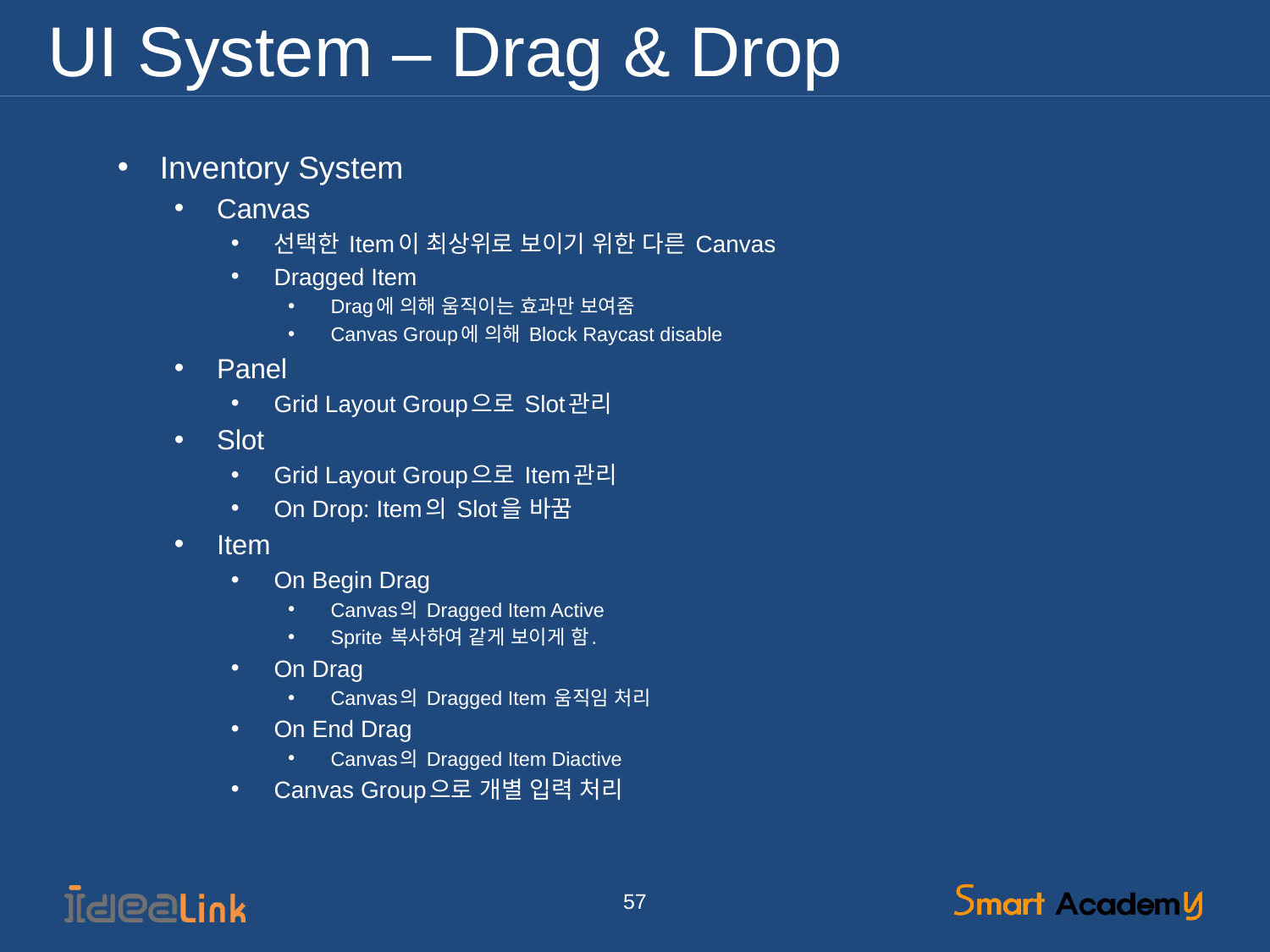

# UI System – Drag & Drop
Inventory System
Canvas
선택한 Item이 최상위로 보이기 위한 다른 Canvas
Dragged Item
Drag에 의해 움직이는 효과만 보여줌
Canvas Group에 의해 Block Raycast disable
Panel
Grid Layout Group으로 Slot관리
Slot
Grid Layout Group으로 Item관리
On Drop: Item의 Slot을 바꿈
Item
On Begin Drag
Canvas의 Dragged Item Active
Sprite 복사하여 같게 보이게 함.
On Drag
Canvas의 Dragged Item 움직임 처리
On End Drag
Canvas의 Dragged Item Diactive
Canvas Group으로 개별 입력 처리

57